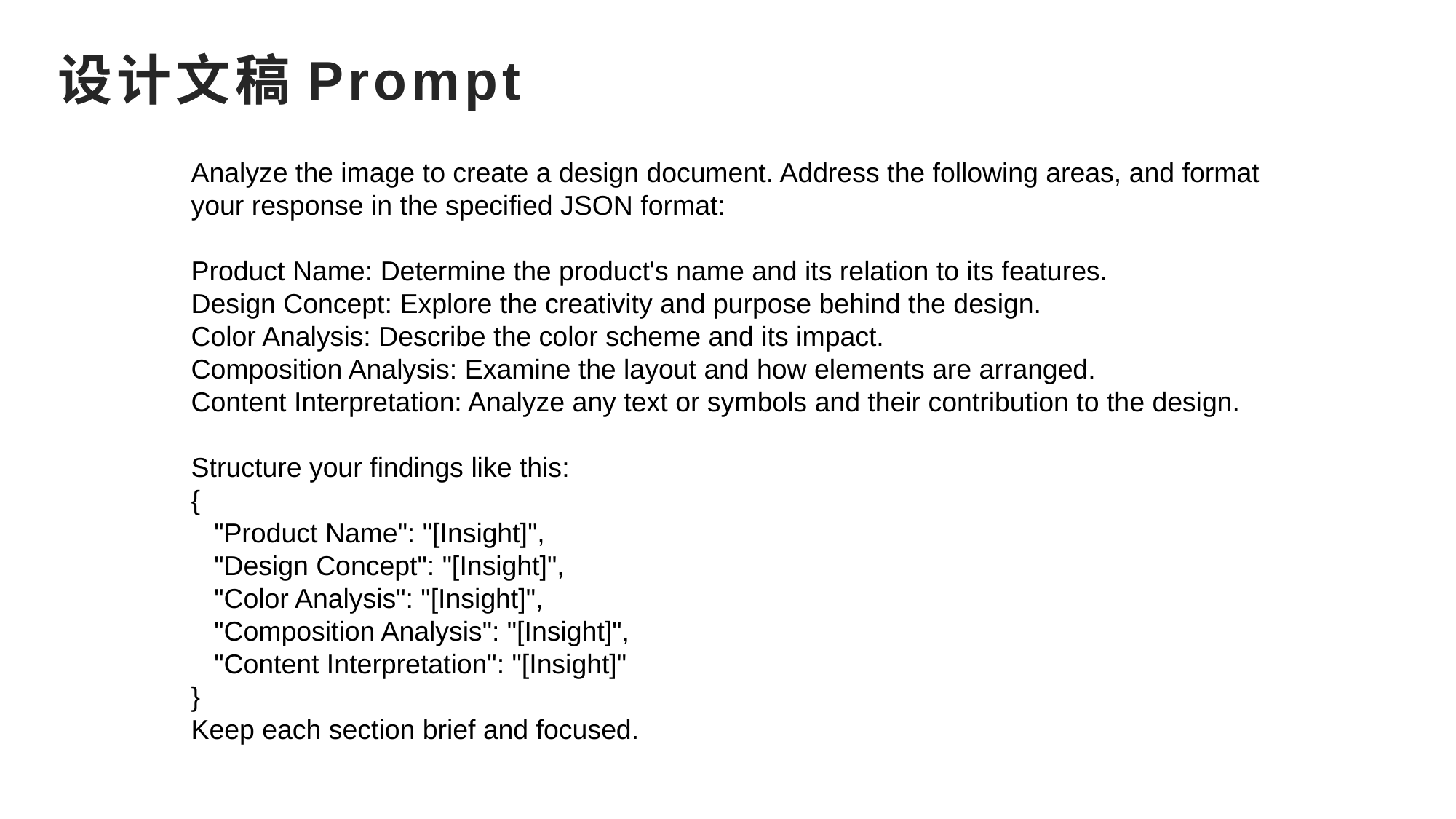

# 设计文稿Prompt
Analyze the image to create a design document. Address the following areas, and format your response in the specified JSON format:

Product Name: Determine the product's name and its relation to its features.
Design Concept: Explore the creativity and purpose behind the design.
Color Analysis: Describe the color scheme and its impact.
Composition Analysis: Examine the layout and how elements are arranged.
Content Interpretation: Analyze any text or symbols and their contribution to the design.

Structure your findings like this:
{
   "Product Name": "[Insight]",
   "Design Concept": "[Insight]",
   "Color Analysis": "[Insight]",
   "Composition Analysis": "[Insight]",
   "Content Interpretation": "[Insight]"
}
Keep each section brief and focused.